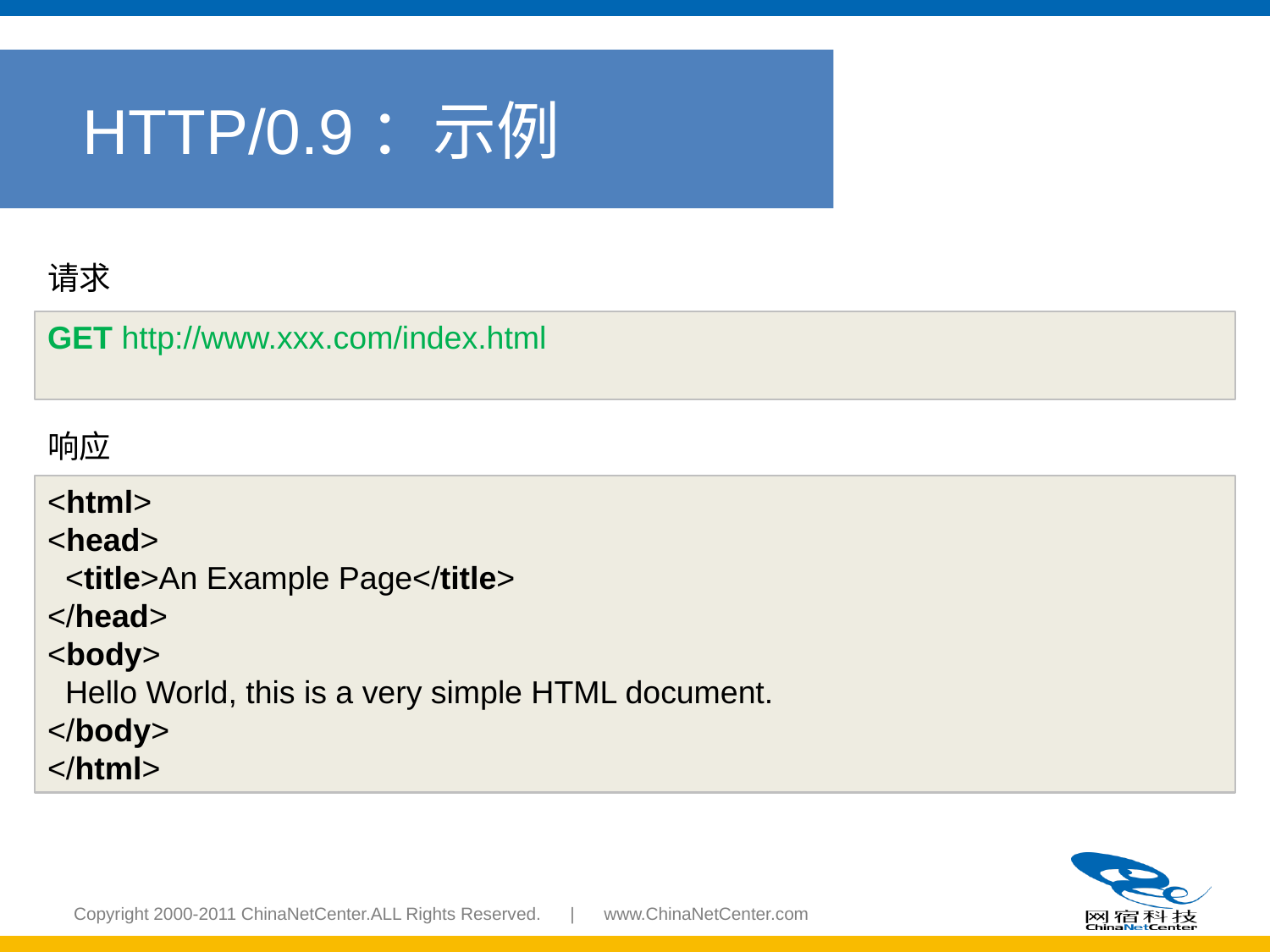

HTTP/0.9：示例
请求
GET http://www.xxx.com/index.html

响应
<html>
<head>
  <title>An Example Page</title>
</head>
<body>
  Hello World, this is a very simple HTML document.
</body>
</html>